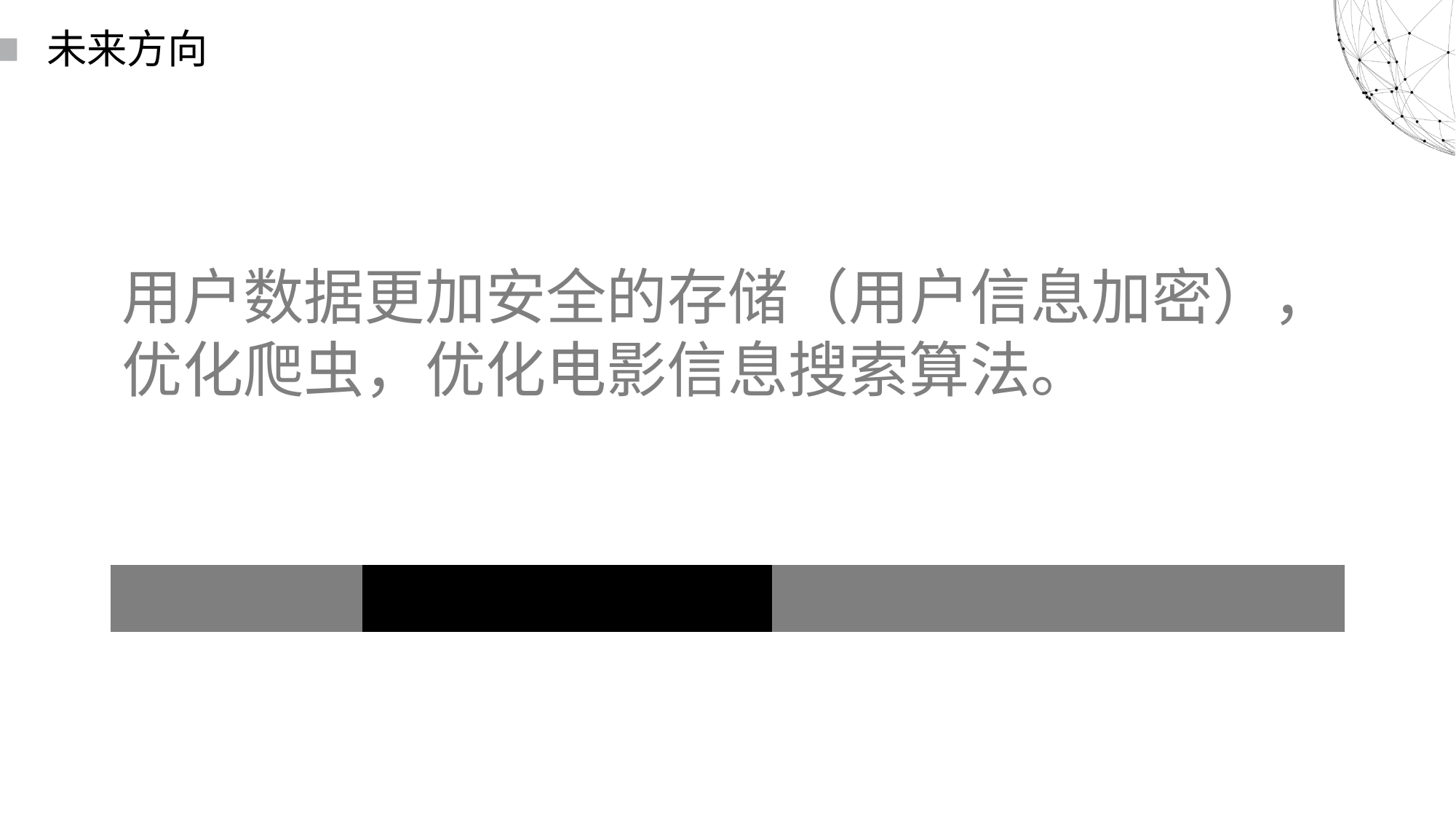

未来方向

用户数据更加安全的存储（用户信息加密），优化爬虫，优化电影信息搜索算法。